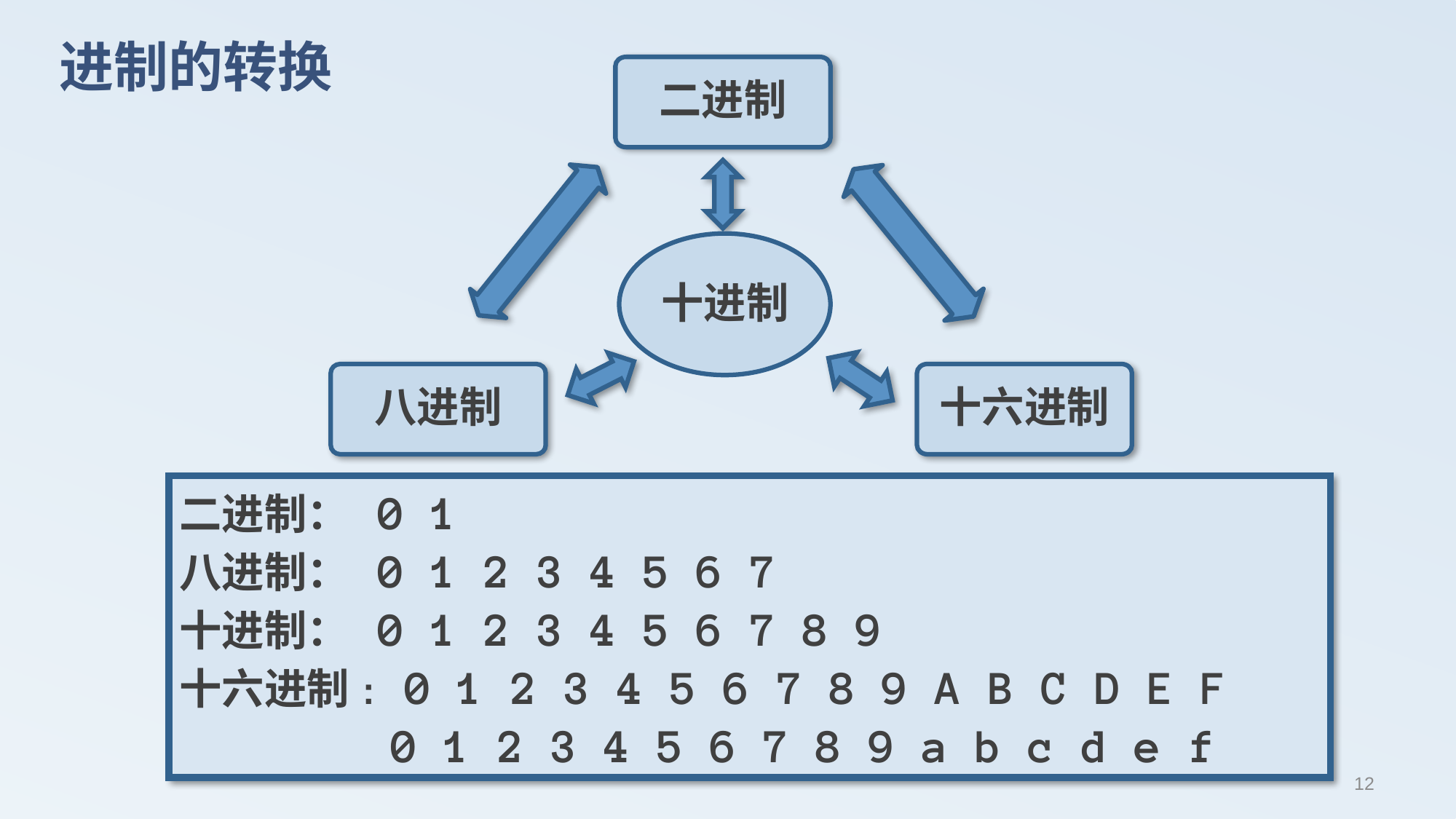

# 进制的转换
二进制

十进制

八进制
十六进制
二进制：  0 1
八进制：  0 1 2 3 4 5 6 7
十进制：  0 1 2 3 4 5 6 7 8 9
十六进制: 0 1 2 3 4 5 6 7 8 9 A B C D E F
        0 1 2 3 4 5 6 7 8 9 a b c d e f